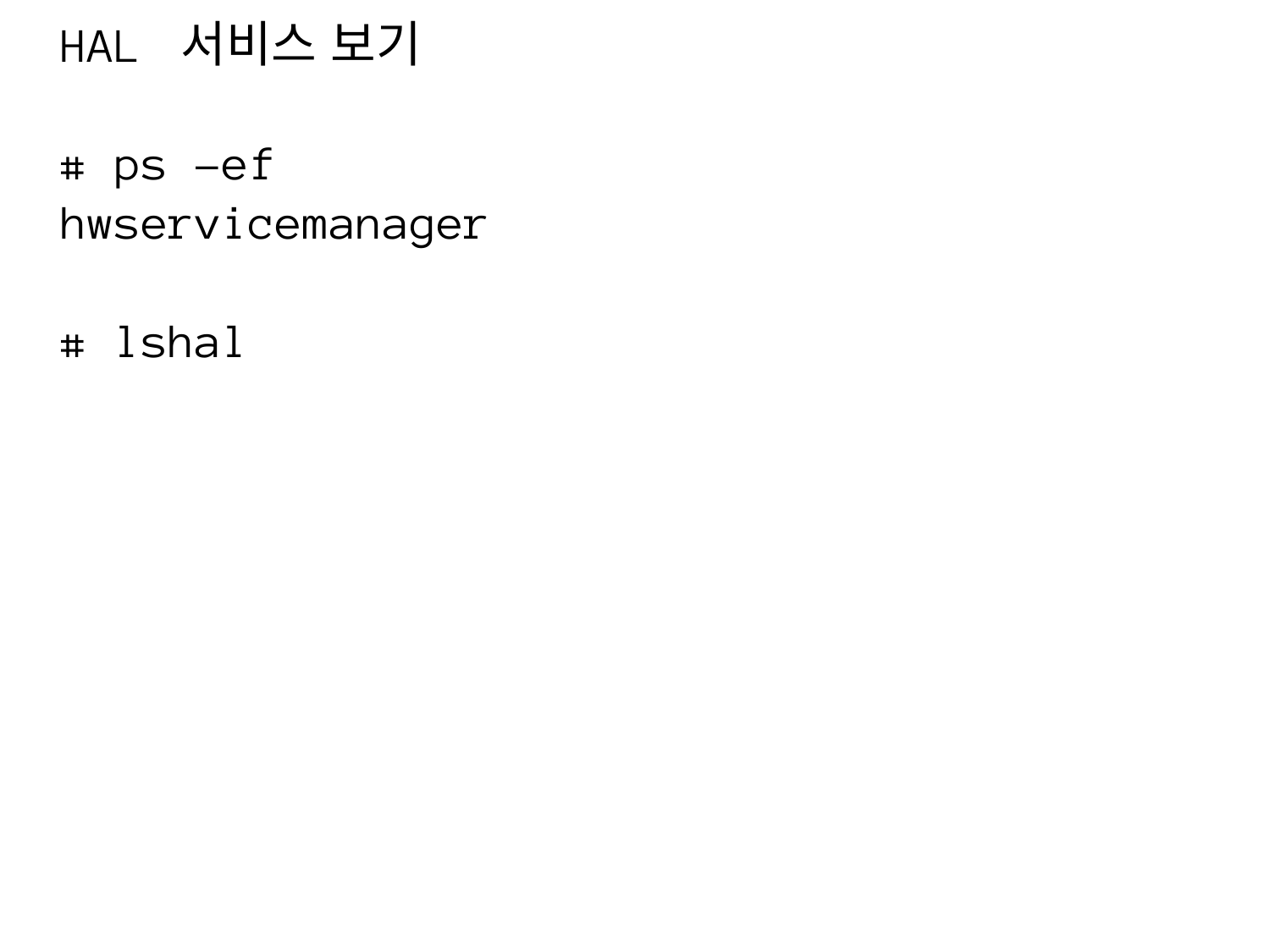

HAL 서비스 보기

# ps -ef
hwservicemanager

# lshal